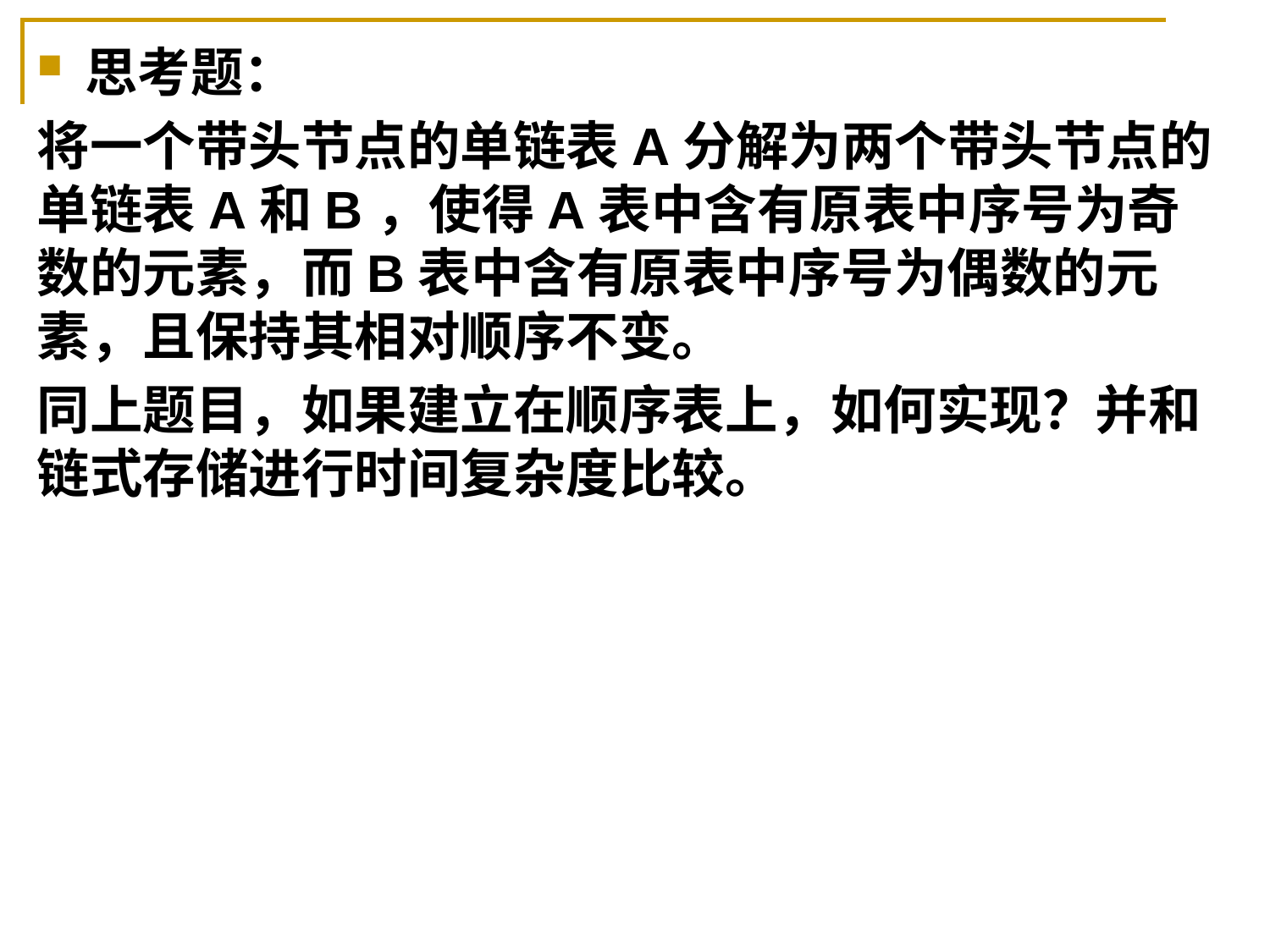

思考题：
将一个带头节点的单链表A分解为两个带头节点的单链表A和B，使得A表中含有原表中序号为奇数的元素，而B表中含有原表中序号为偶数的元素，且保持其相对顺序不变。
同上题目，如果建立在顺序表上，如何实现？并和链式存储进行时间复杂度比较。